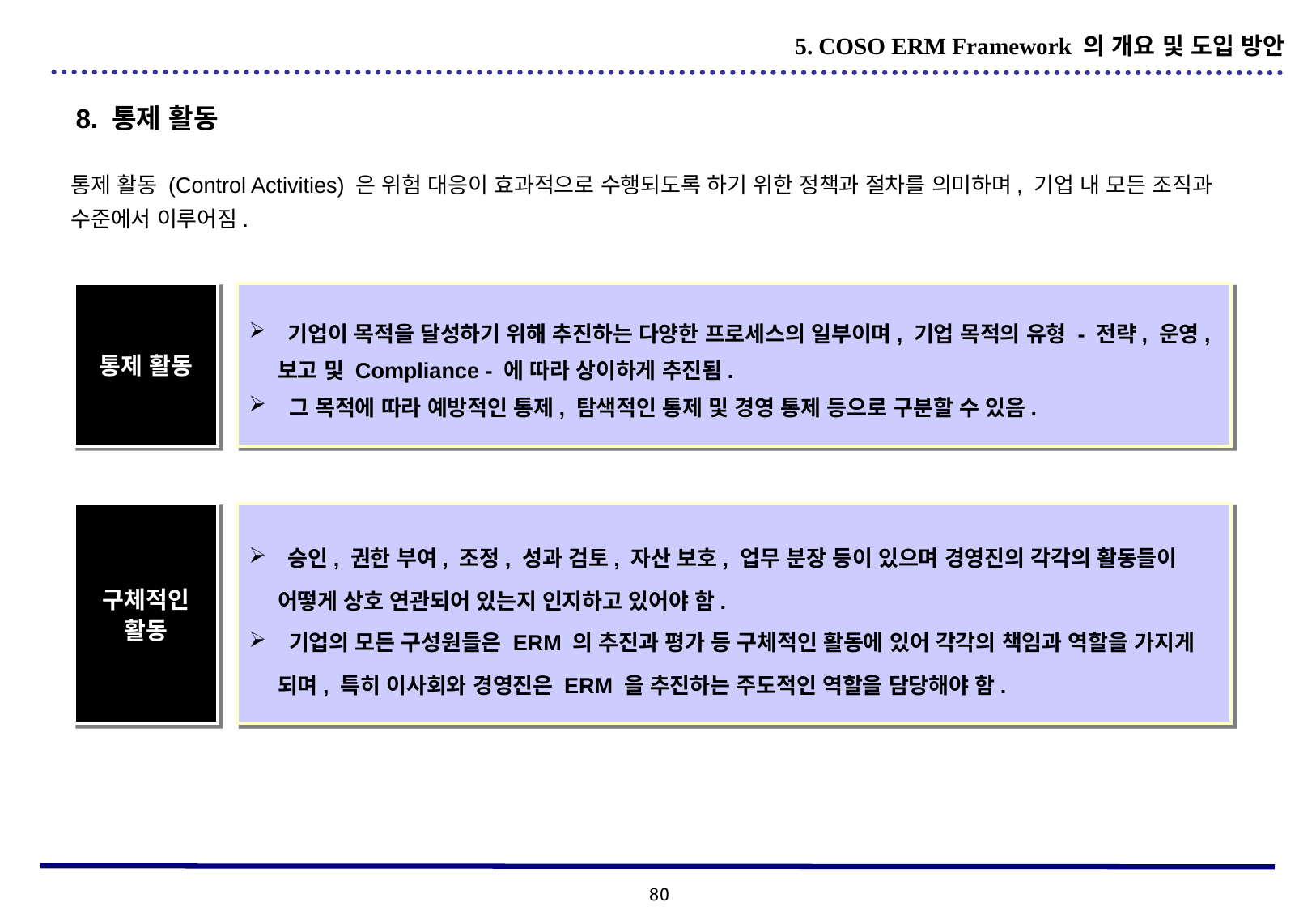

5. COSO ERM Framework 의 개요 및 도입 방안
8. 통제 활동
통제 활동 (Control Activities) 은 위험 대응이 효과적으로 수행되도록 하기 위한 정책과 절차를 의미하며, 기업 내 모든 조직과 수준에서 이루어짐.
통제 활동
 기업이 목적을 달성하기 위해 추진하는 다양한 프로세스의 일부이며, 기업 목적의 유형 - 전략, 운영, 보고 및 Compliance - 에 따라 상이하게 추진됨.
 그 목적에 따라 예방적인 통제, 탐색적인 통제 및 경영 통제 등으로 구분할 수 있음.
구체적인
활동
 승인, 권한 부여, 조정, 성과 검토, 자산 보호, 업무 분장 등이 있으며 경영진의 각각의 활동들이 어떻게 상호 연관되어 있는지 인지하고 있어야 함.
 기업의 모든 구성원들은 ERM 의 추진과 평가 등 구체적인 활동에 있어 각각의 책임과 역할을 가지게 되며, 특히 이사회와 경영진은 ERM 을 추진하는 주도적인 역할을 담당해야 함.